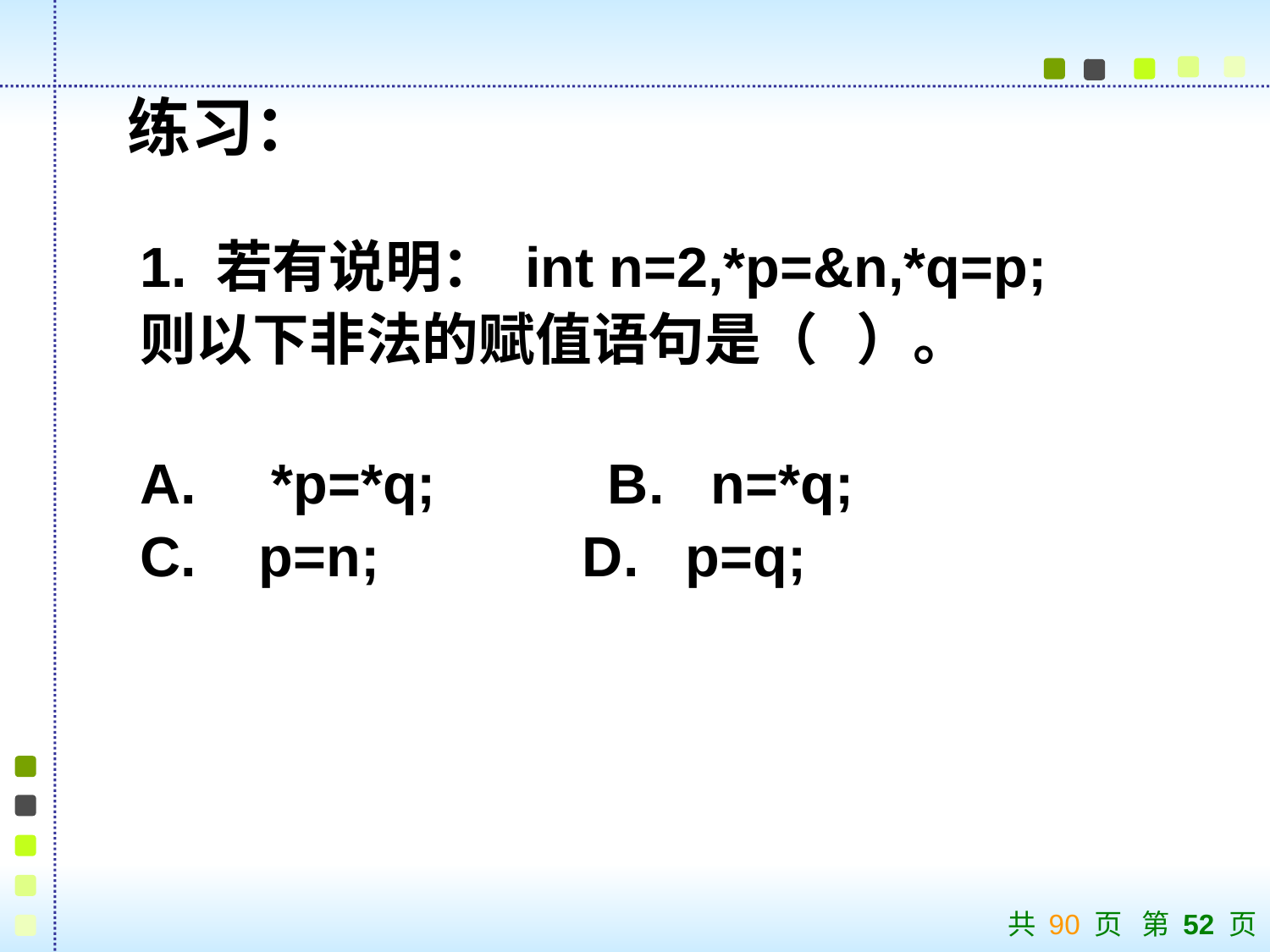

# 练习：
1. 若有说明： int n=2,*p=&n,*q=p;
则以下非法的赋值语句是（   ）。

   *p=*q;           B.   n=*q;
C.    p=n;             D.   p=q;

共 90 页   第 52 页